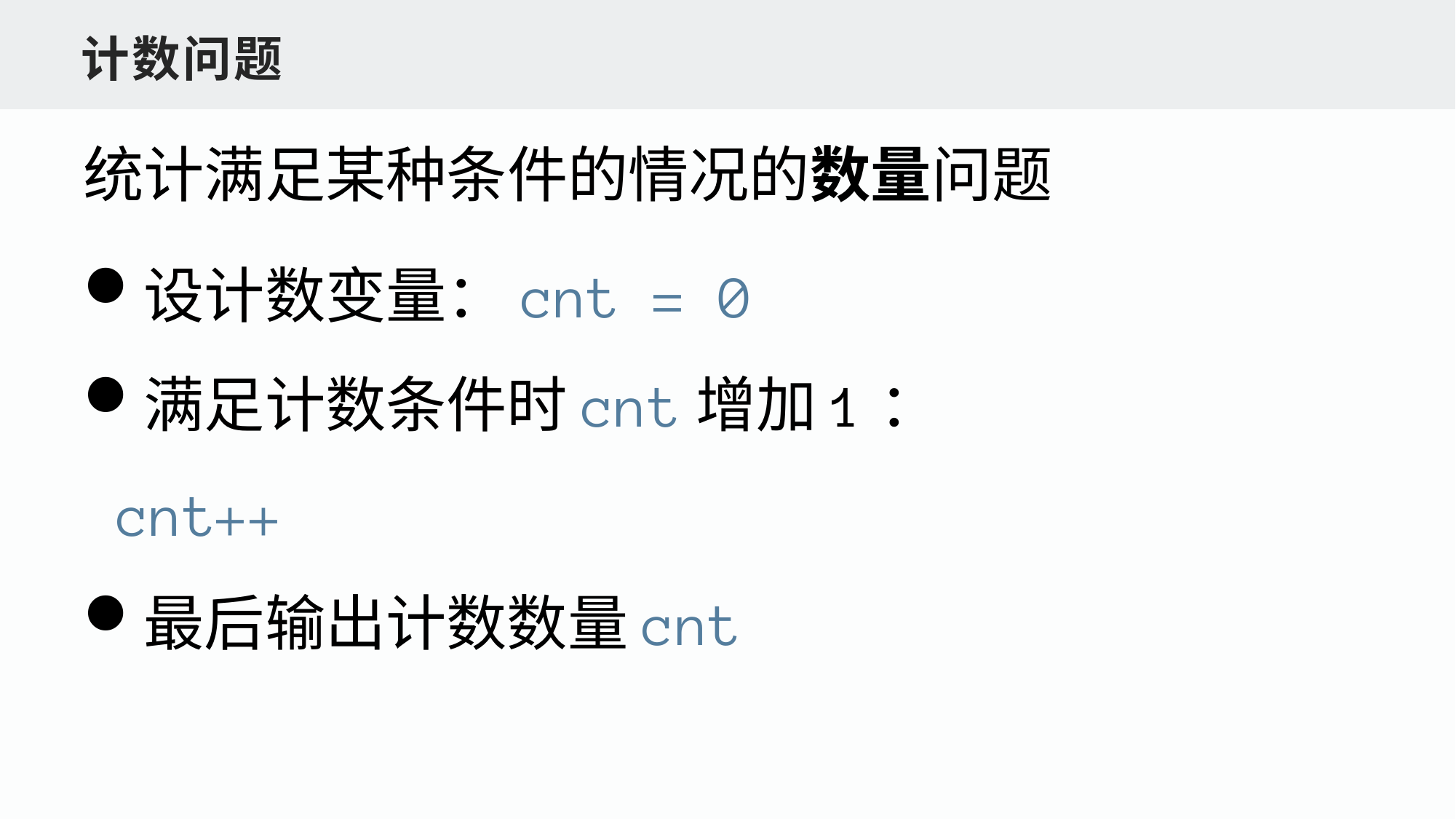

计数问题
统计满足某种条件的情况的数量问题
设计数变量：cnt = 0
满足计数条件时cnt增加1：cnt++
最后输出计数数量cnt